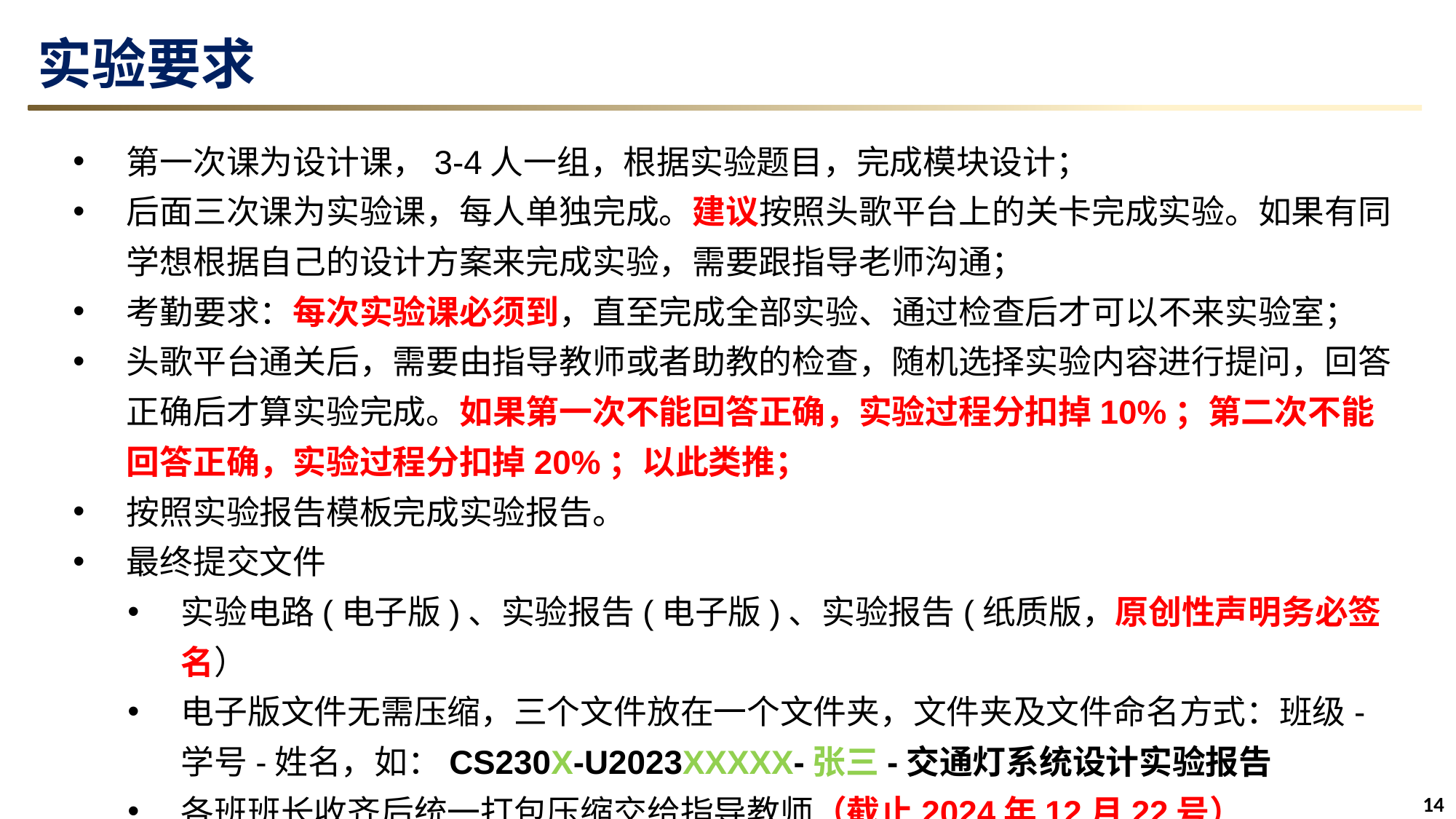

# 实验要求
第一次课为设计课，3-4人一组，根据实验题目，完成模块设计；
后面三次课为实验课，每人单独完成。建议按照头歌平台上的关卡完成实验。如果有同学想根据自己的设计方案来完成实验，需要跟指导老师沟通；
考勤要求：每次实验课必须到，直至完成全部实验、通过检查后才可以不来实验室；
头歌平台通关后，需要由指导教师或者助教的检查，随机选择实验内容进行提问，回答正确后才算实验完成。如果第一次不能回答正确，实验过程分扣掉10%；第二次不能回答正确，实验过程分扣掉20%；以此类推；
按照实验报告模板完成实验报告。
最终提交文件
实验电路(电子版)、实验报告(电子版)、实验报告(纸质版，原创性声明务必签名）
电子版文件无需压缩，三个文件放在一个文件夹，文件夹及文件命名方式：班级-学号-姓名，如：CS230X-U2023XXXXX-张三-交通灯系统设计实验报告
各班班长收齐后统一打包压缩交给指导教师（截止2024年12月22号）
14